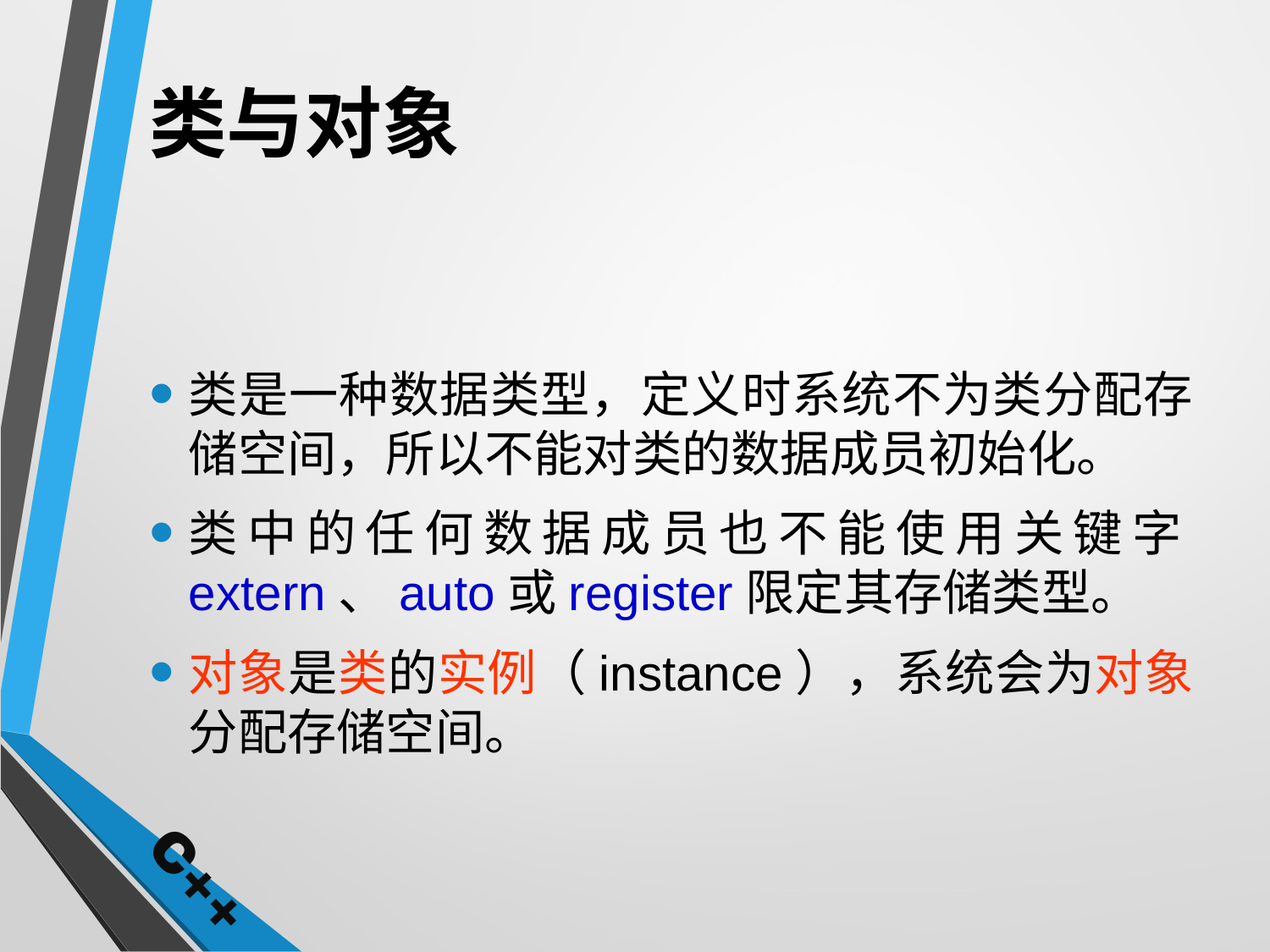

# 类与对象
类是一种数据类型，定义时系统不为类分配存储空间，所以不能对类的数据成员初始化。
类中的任何数据成员也不能使用关键字extern、auto或register限定其存储类型。
对象是类的实例（instance），系统会为对象分配存储空间。